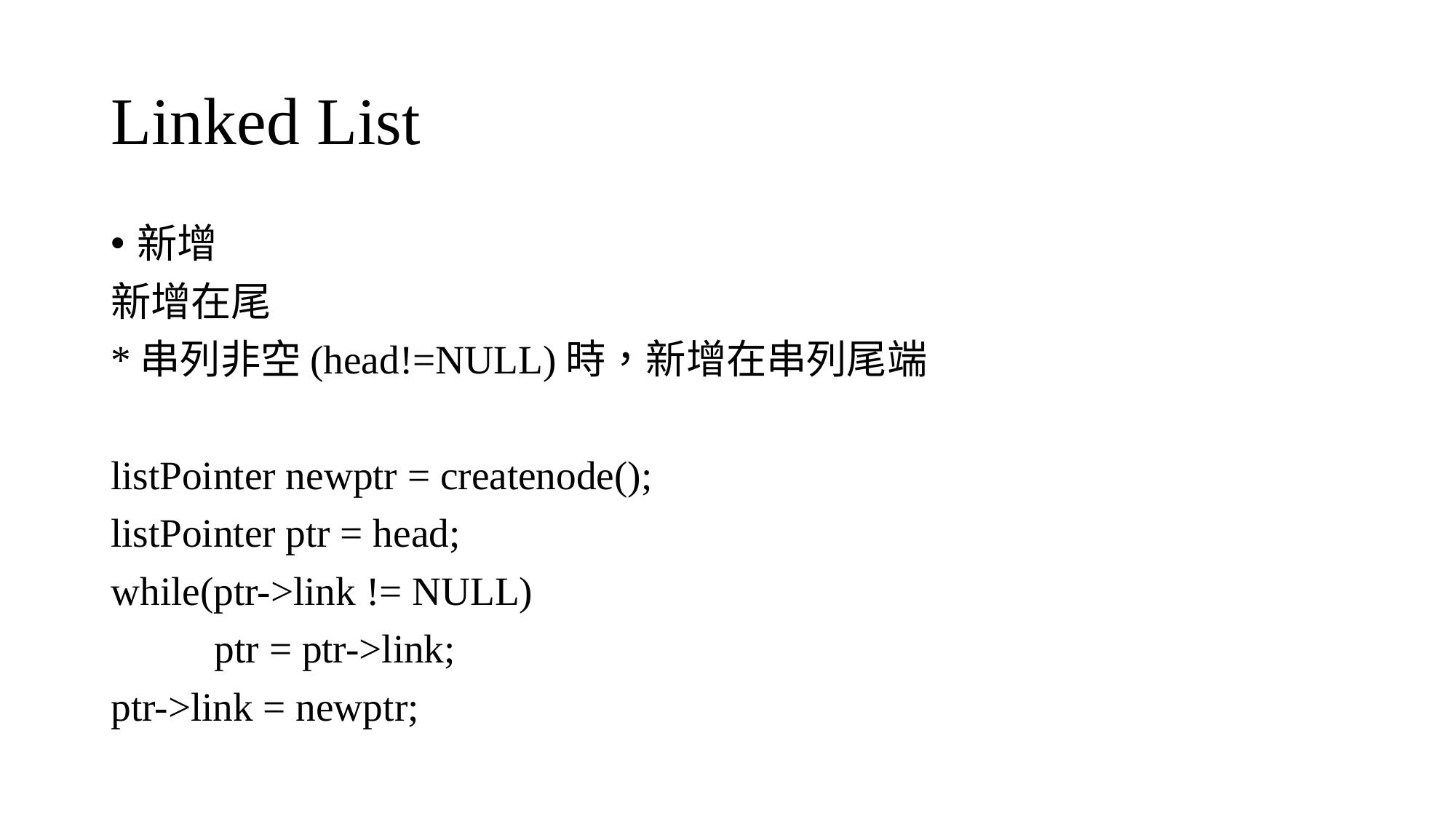

# Linked List
新增
新增在尾
*串列非空(head!=NULL)時，新增在串列尾端

listPointer newptr = createnode();
listPointer ptr = head;
while(ptr->link != NULL)
	ptr = ptr->link;
ptr->link = newptr;